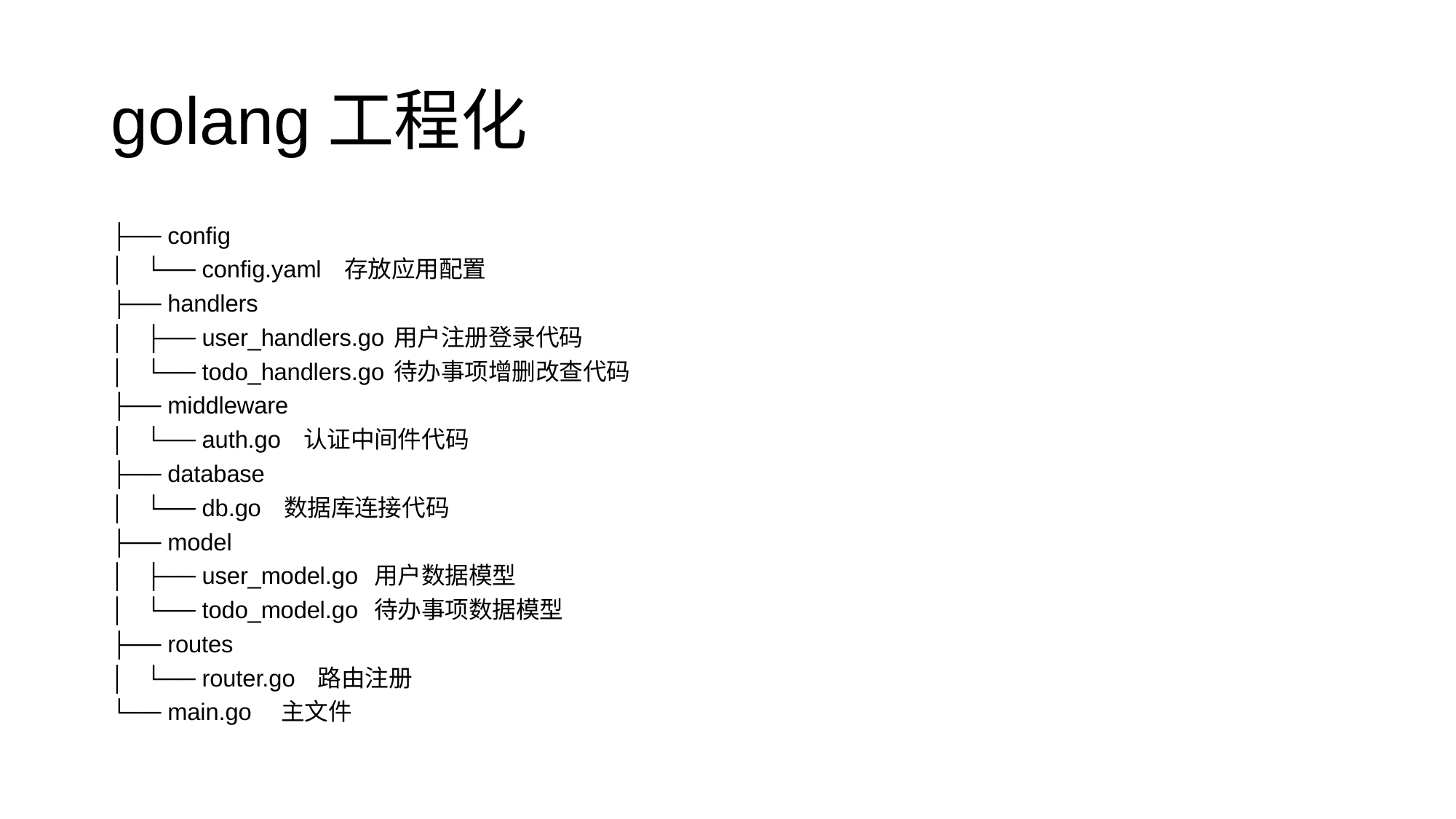

# golang工程化
├── config
│   └── config.yaml   存放应用配置
├── handlers
│   ├── user_handlers.go 用户注册登录代码
│   └── todo_handlers.go 待办事项增删改查代码
├── middleware
│   └── auth.go   认证中间件代码
├── database
│   └── db.go   数据库连接代码
├── model
│   ├── user_model.go  用户数据模型
│   └── todo_model.go  待办事项数据模型
├── routes
│   └── router.go   路由注册
└── main.go    主文件